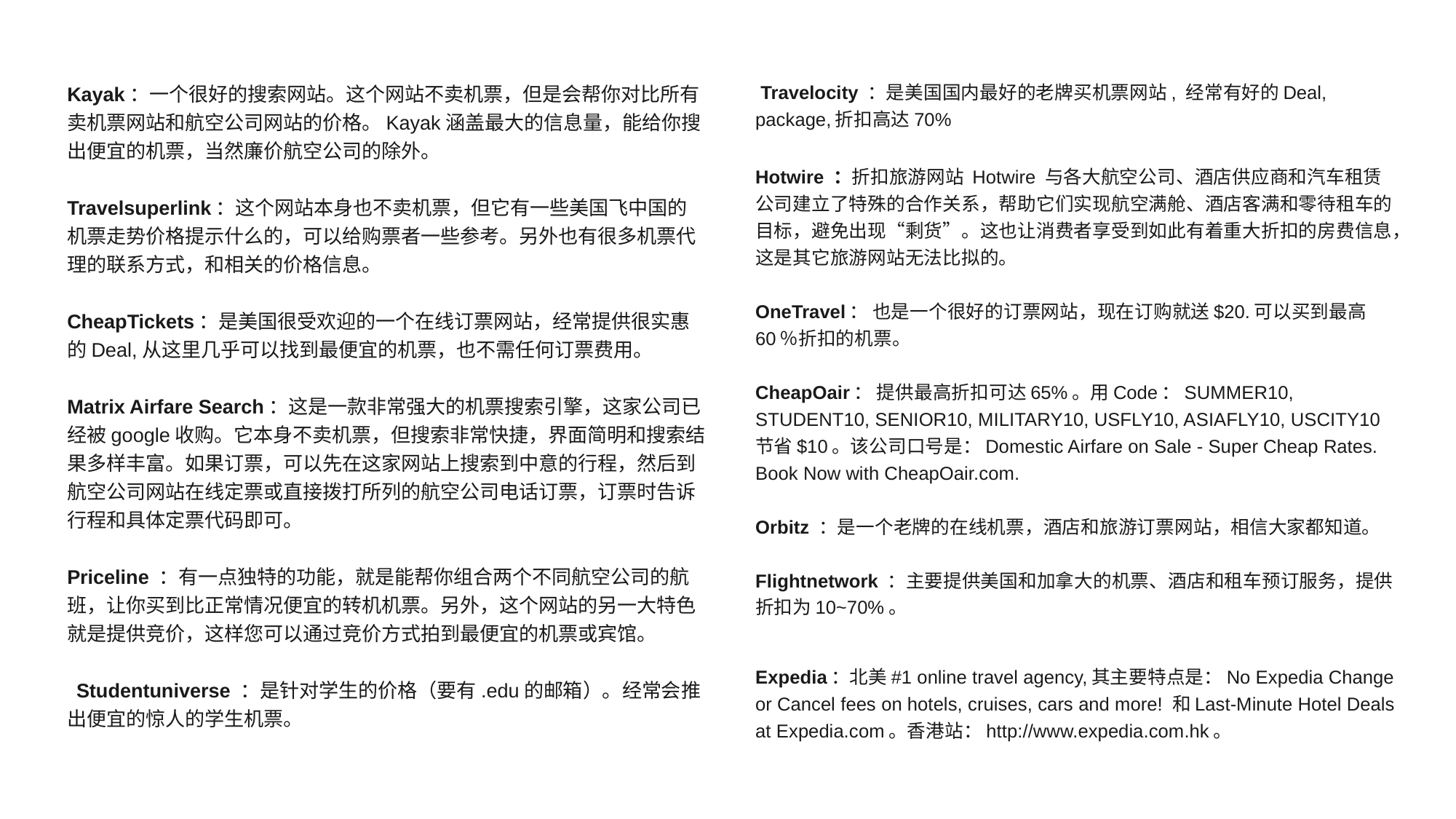

Travelocity ：是美国国内最好的老牌买机票网站, 经常有好的Deal, package,折扣高达70%
Hotwire ：折扣旅游网站 Hotwire 与各大航空公司、酒店供应商和汽车租赁公司建立了特殊的合作关系，帮助它们实现航空满舱、酒店客满和零待租车的目标，避免出现“剩货”。这也让消费者享受到如此有着重大折扣的房费信息，这是其它旅游网站无法比拟的。
OneTravel： 也是一个很好的订票网站，现在订购就送$20.可以买到最高60％折扣的机票。 
CheapOair： 提供最高折扣可达65%。用Code：SUMMER10, STUDENT10, SENIOR10, MILITARY10, USFLY10, ASIAFLY10, USCITY10节省$10。该公司口号是：Domestic Airfare on Sale - Super Cheap Rates. Book Now with CheapOair.com. 
Orbitz ：是一个老牌的在线机票，酒店和旅游订票网站，相信大家都知道。
Flightnetwork ：主要提供美国和加拿大的机票、酒店和租车预订服务，提供折扣为10~70%。

Expedia：北美#1 online travel agency,其主要特点是：No Expedia Change or Cancel fees on hotels, cruises, cars and more! 和Last-Minute Hotel Deals at Expedia.com。香港站：http://www.expedia.com.hk。
Kayak：一个很好的搜索网站。这个网站不卖机票，但是会帮你对比所有卖机票网站和航空公司网站的价格。Kayak涵盖最大的信息量，能给你搜出便宜的机票，当然廉价航空公司的除外。
Travelsuperlink：这个网站本身也不卖机票，但它有一些美国飞中国的机票走势价格提示什么的，可以给购票者一些参考。另外也有很多机票代理的联系方式，和相关的价格信息。
CheapTickets：是美国很受欢迎的一个在线订票网站，经常提供很实惠的Deal,从这里几乎可以找到最便宜的机票，也不需任何订票费用。
Matrix Airfare Search：这是一款非常强大的机票搜索引擎，这家公司已经被google收购。它本身不卖机票，但搜索非常快捷，界面简明和搜索结果多样丰富。如果订票，可以先在这家网站上搜索到中意的行程，然后到航空公司网站在线定票或直接拨打所列的航空公司电话订票，订票时告诉行程和具体定票代码即可。
Priceline ：有一点独特的功能，就是能帮你组合两个不同航空公司的航班，让你买到比正常情况便宜的转机机票。另外，这个网站的另一大特色就是提供竞价，这样您可以通过竞价方式拍到最便宜的机票或宾馆。
 Studentuniverse ：是针对学生的价格（要有.edu的邮箱）。经常会推出便宜的惊人的学生机票。